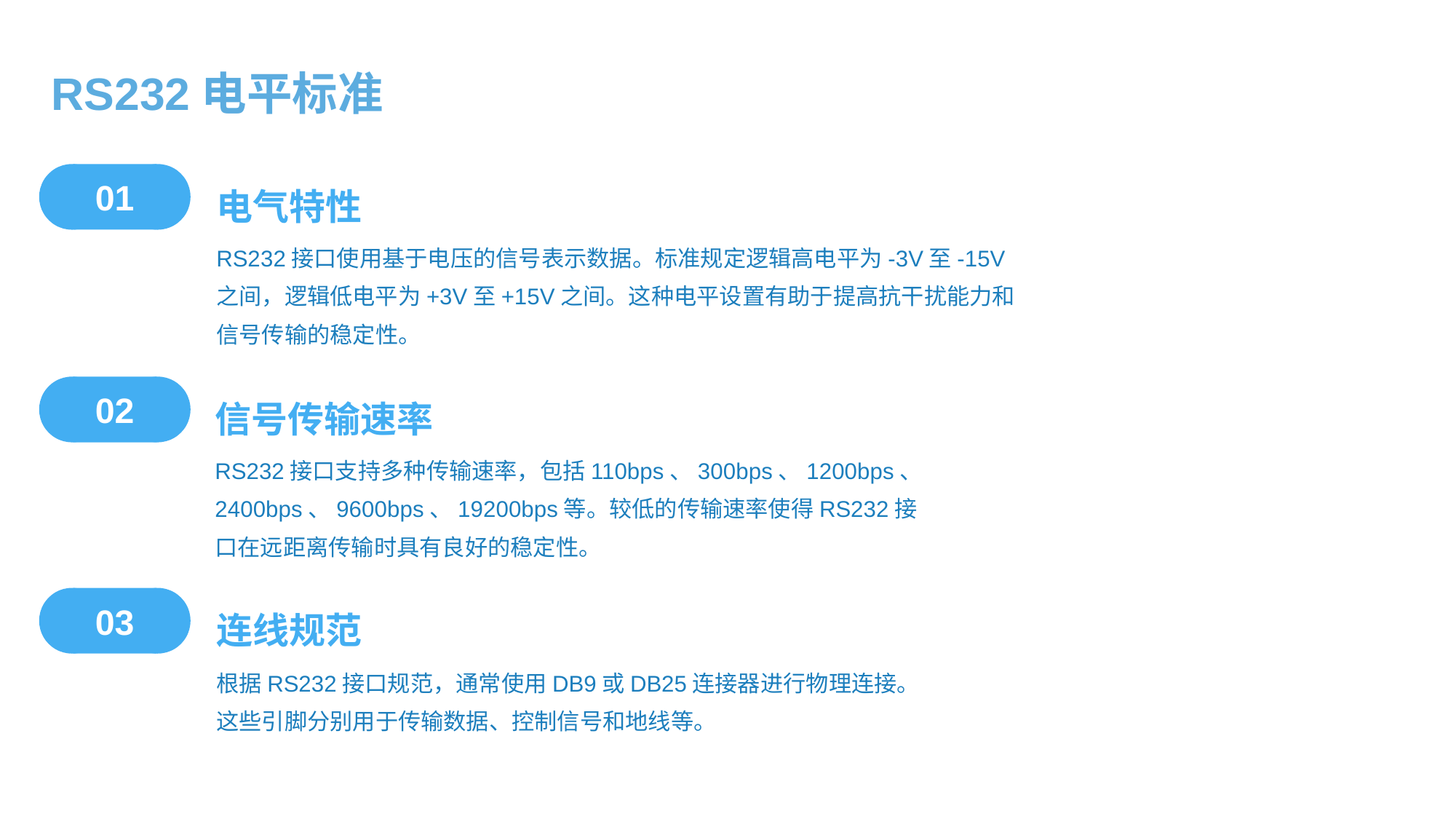

RS232电平标准
电气特性

01
RS232接口使用基于电压的信号表示数据。标准规定逻辑高电平为-3V至-15V之间，逻辑低电平为+3V至+15V之间。这种电平设置有助于提高抗干扰能力和信号传输的稳定性。
信号传输速率

02
RS232接口支持多种传输速率，包括110bps、300bps、1200bps、2400bps、9600bps、19200bps等。较低的传输速率使得RS232接口在远距离传输时具有良好的稳定性。
连线规范

03
根据RS232接口规范，通常使用DB9或DB25连接器进行物理连接。这些引脚分别用于传输数据、控制信号和地线等。